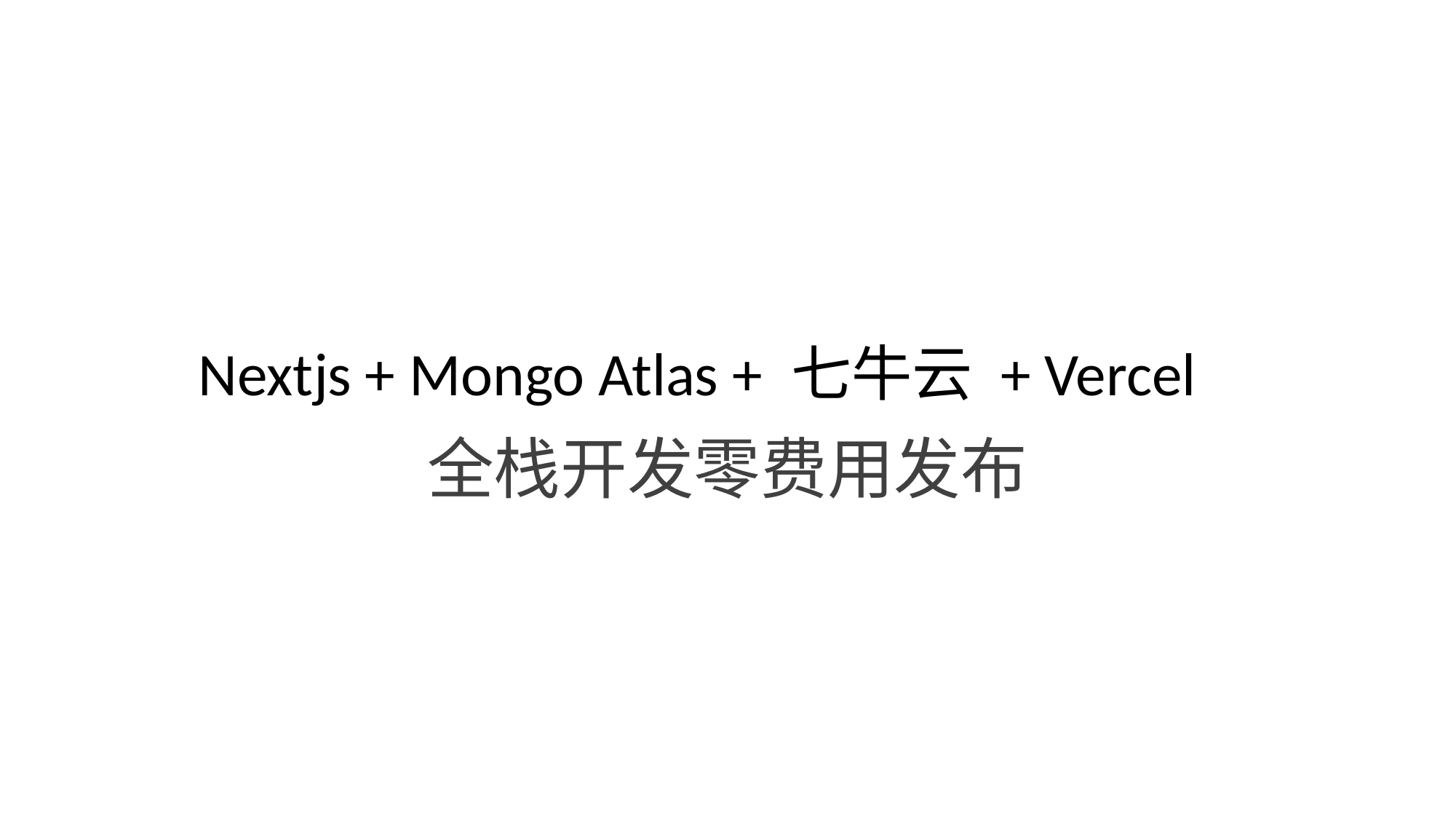

# Nextjs + Mongo Atlas + 七牛云 + Vercel
全栈开发零费用发布